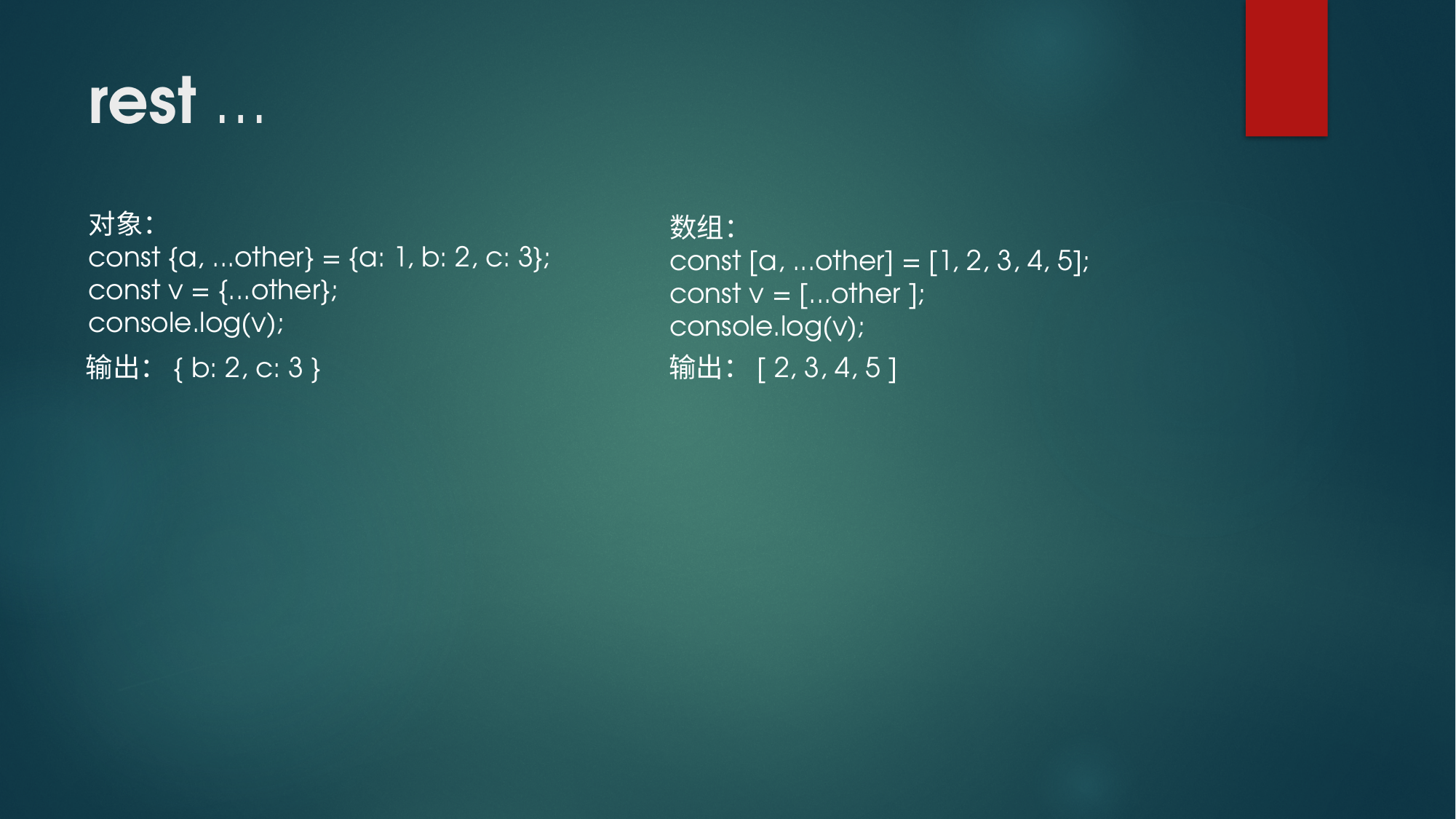

# rest …
对象：
const {a, ...other} = {a: 1, b: 2, c: 3};
const v = {...other};
console.log(v);
数组：
const [a, ...other] = [1, 2, 3, 4, 5];
const v = [...other ];
console.log(v);
输出：{ b: 2, c: 3 }
输出：[ 2, 3, 4, 5 ]